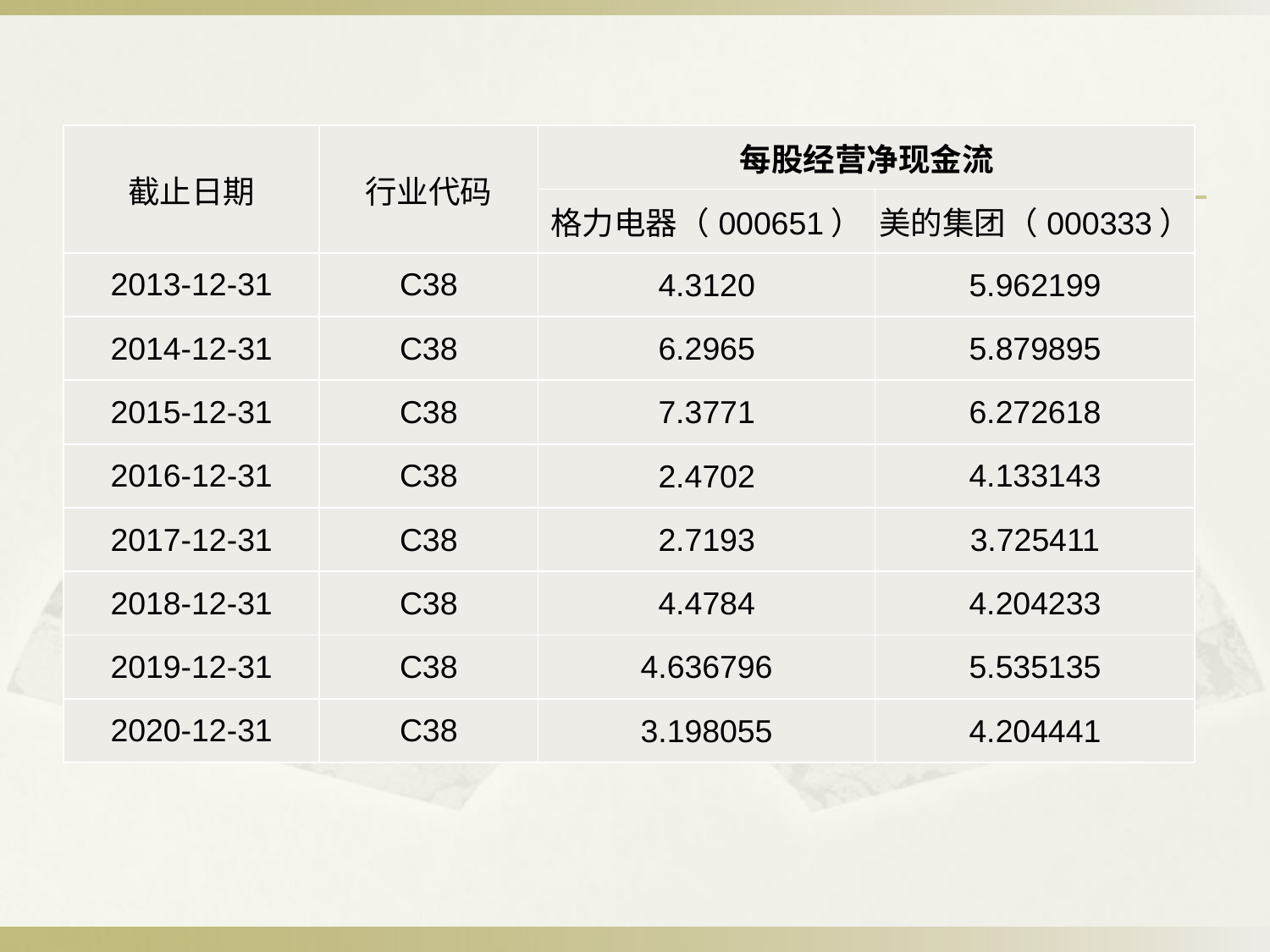

| 截止日期 | 行业代码 | 每股经营净现金流 |  |
| --- | --- | --- | --- |
| 截止日期 | 行业代码 | 格力电器（000651） | 美的集团（000333） |
| 2013-12-31 | C38 | 4.3120 | 5.962199 |
| 2014-12-31 | C38 | 6.2965 | 5.879895 |
| 2015-12-31 | C38 | 7.3771 | 6.272618 |
| 2016-12-31 | C38 | 2.4702 | 4.133143 |
| 2017-12-31 | C38 | 2.7193 | 3.725411 |
| 2018-12-31 | C38 | 4.4784 | 4.204233 |
| 2019-12-31 | C38 | 4.636796 | 5.535135 |
| 2020-12-31 | C38 | 3.198055 | 4.204441 |